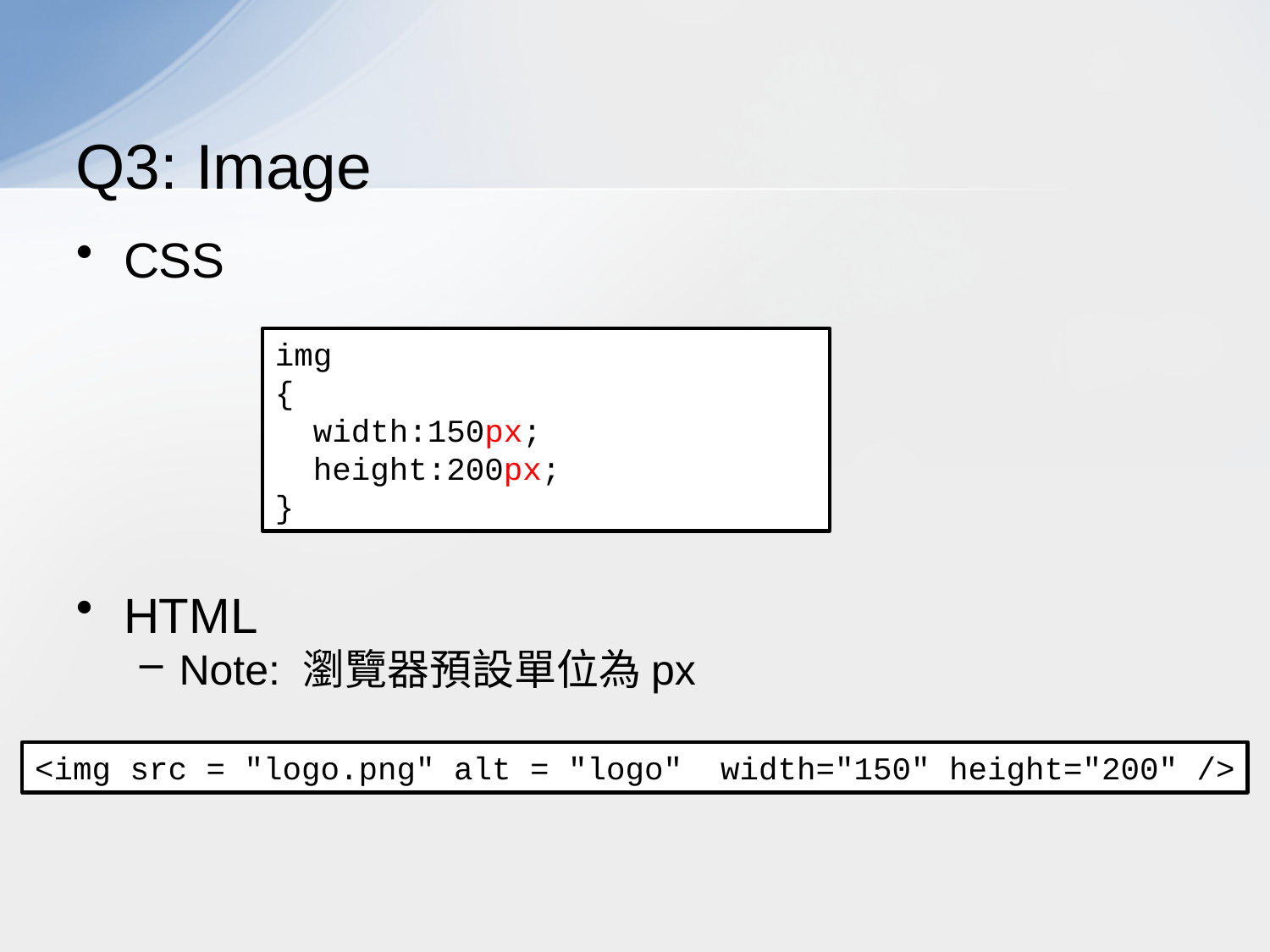

# Q3: Image
CSS

HTML
Note: 瀏覽器預設單位為px
img
{
  width:150px;
  height:200px;
}
<img src = "logo.png" alt = "logo"  width="150" height="200" />